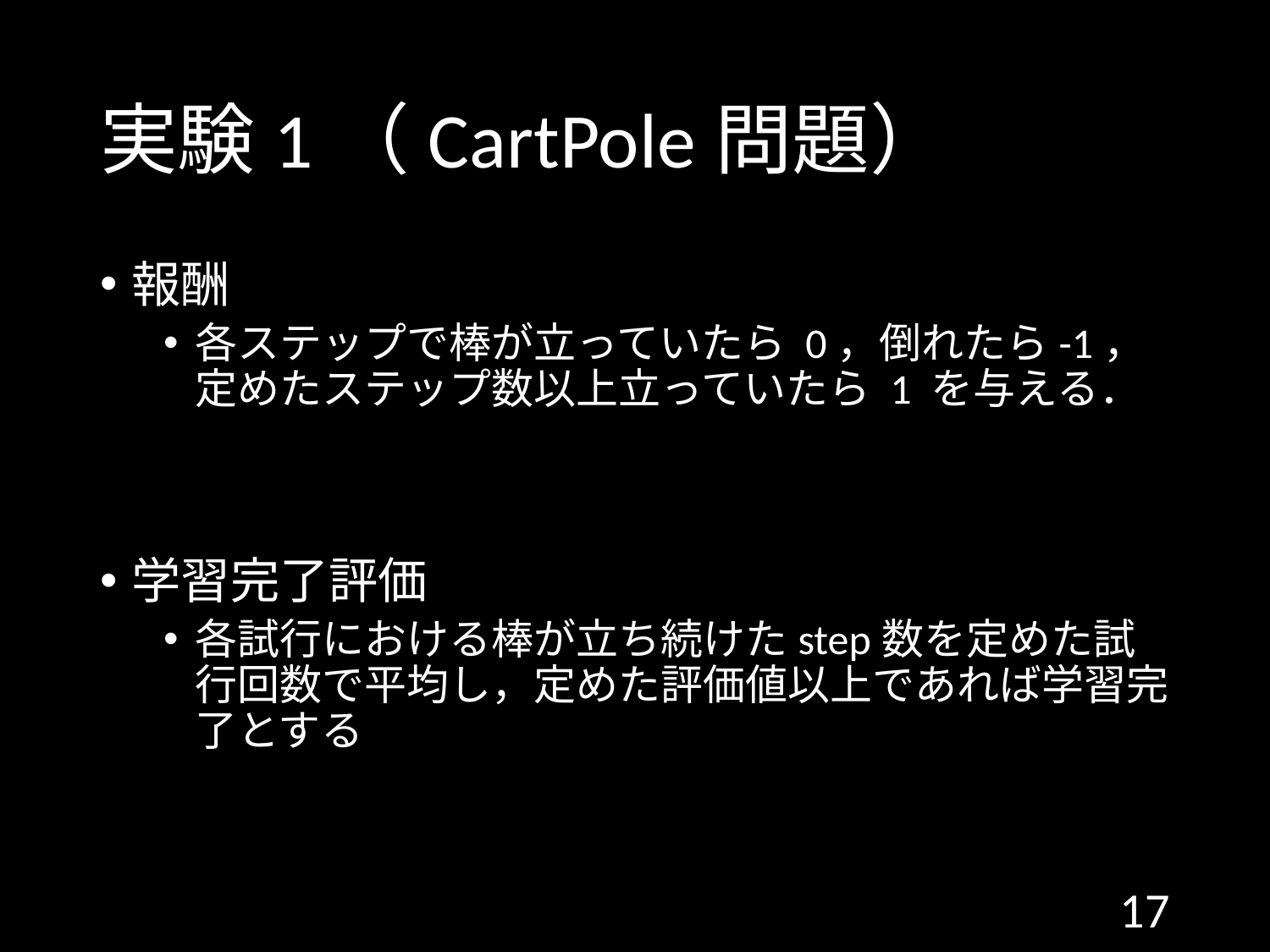

# 実験1（CartPole問題）
報酬
各ステップで棒が立っていたら 0，倒れたら-1，定めたステップ数以上立っていたら 1 を与える．

学習完了評価
各試行における棒が立ち続けたstep数を定めた試行回数で平均し，定めた評価値以上であれば学習完了とする
17